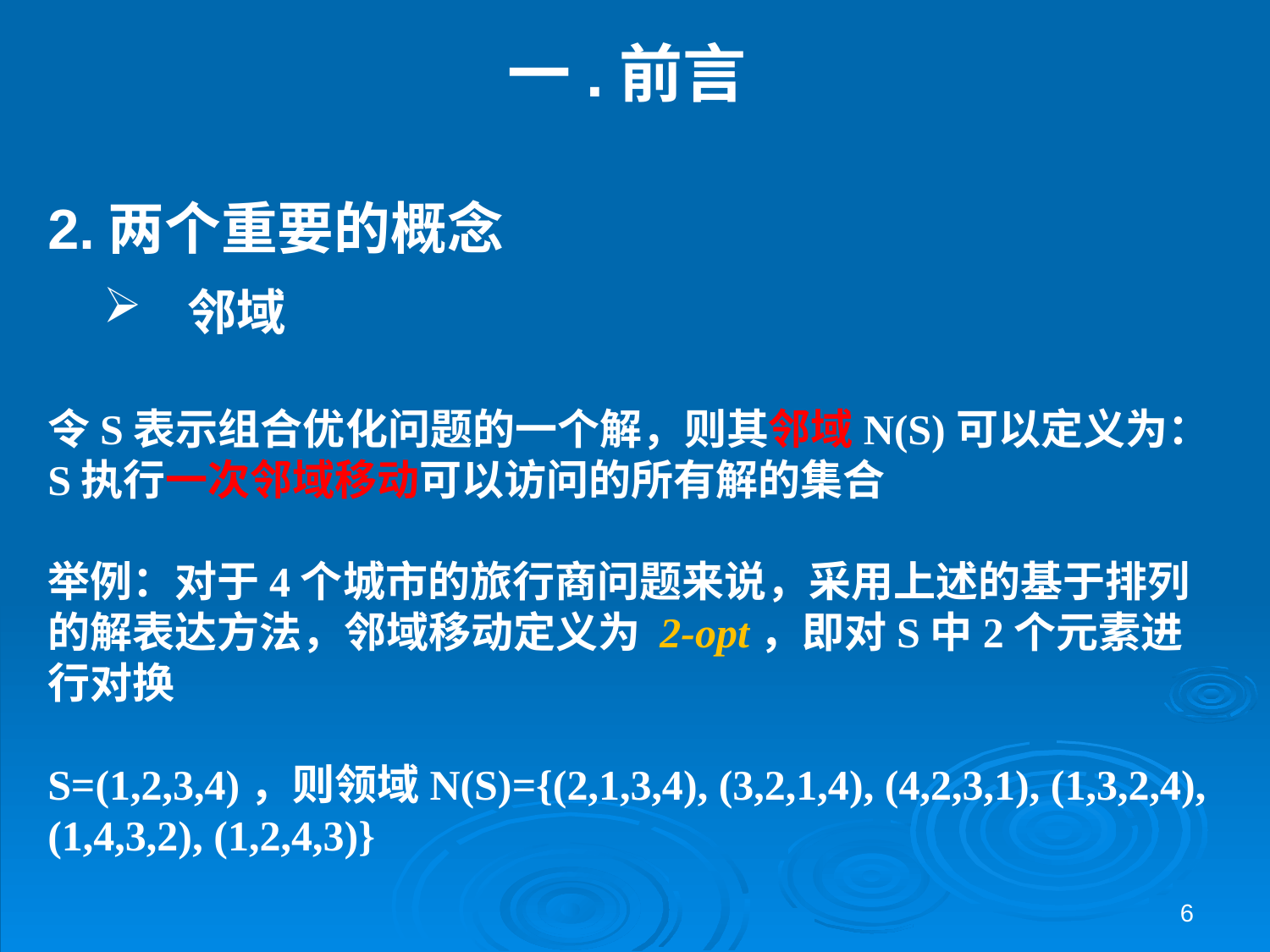

# 一.前言
2.两个重要的概念
邻域

令S表示组合优化问题的一个解，则其邻域N(S)可以定义为：S执行一次邻域移动可以访问的所有解的集合

举例：对于4个城市的旅行商问题来说，采用上述的基于排列的解表达方法，邻域移动定义为 2-opt，即对S中2个元素进行对换

S=(1,2,3,4)，则领域N(S)={(2,1,3,4), (3,2,1,4), (4,2,3,1), (1,3,2,4), (1,4,3,2), (1,2,4,3)}

6